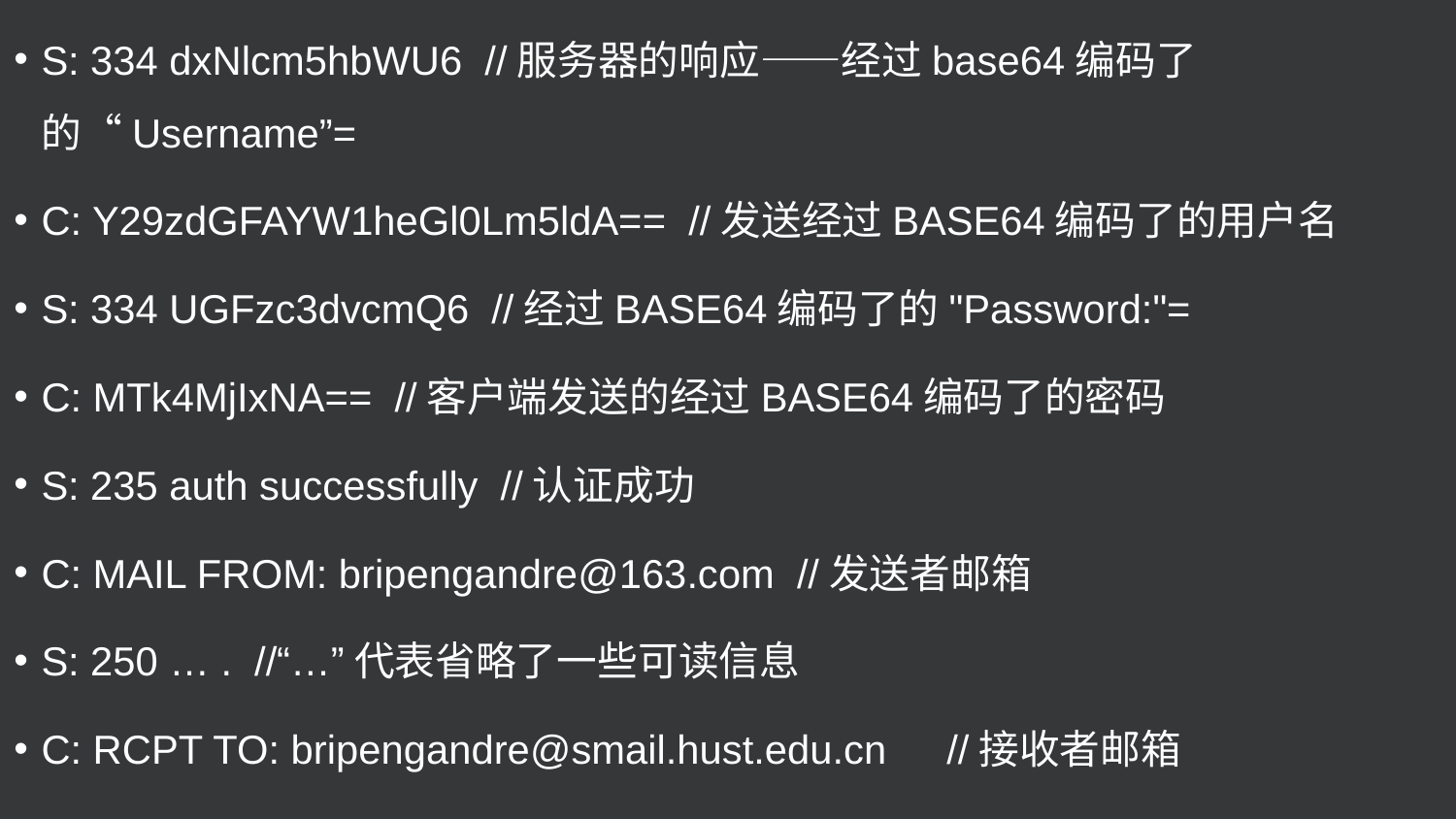

S: 334 dxNlcm5hbWU6  //服务器的响应——经过base64编码了的“Username”=
C: Y29zdGFAYW1heGl0Lm5ldA==  //发送经过BASE64编码了的用户名
S: 334 UGFzc3dvcmQ6  //经过BASE64编码了的"Password:"=
C: MTk4MjIxNA==  //客户端发送的经过BASE64编码了的密码
S: 235 auth successfully  //认证成功
C: MAIL FROM: bripengandre@163.com  //发送者邮箱
S: 250 … .  //“…”代表省略了一些可读信息
C: RCPT TO: bripengandre@smail.hust.edu.cn　//接收者邮箱